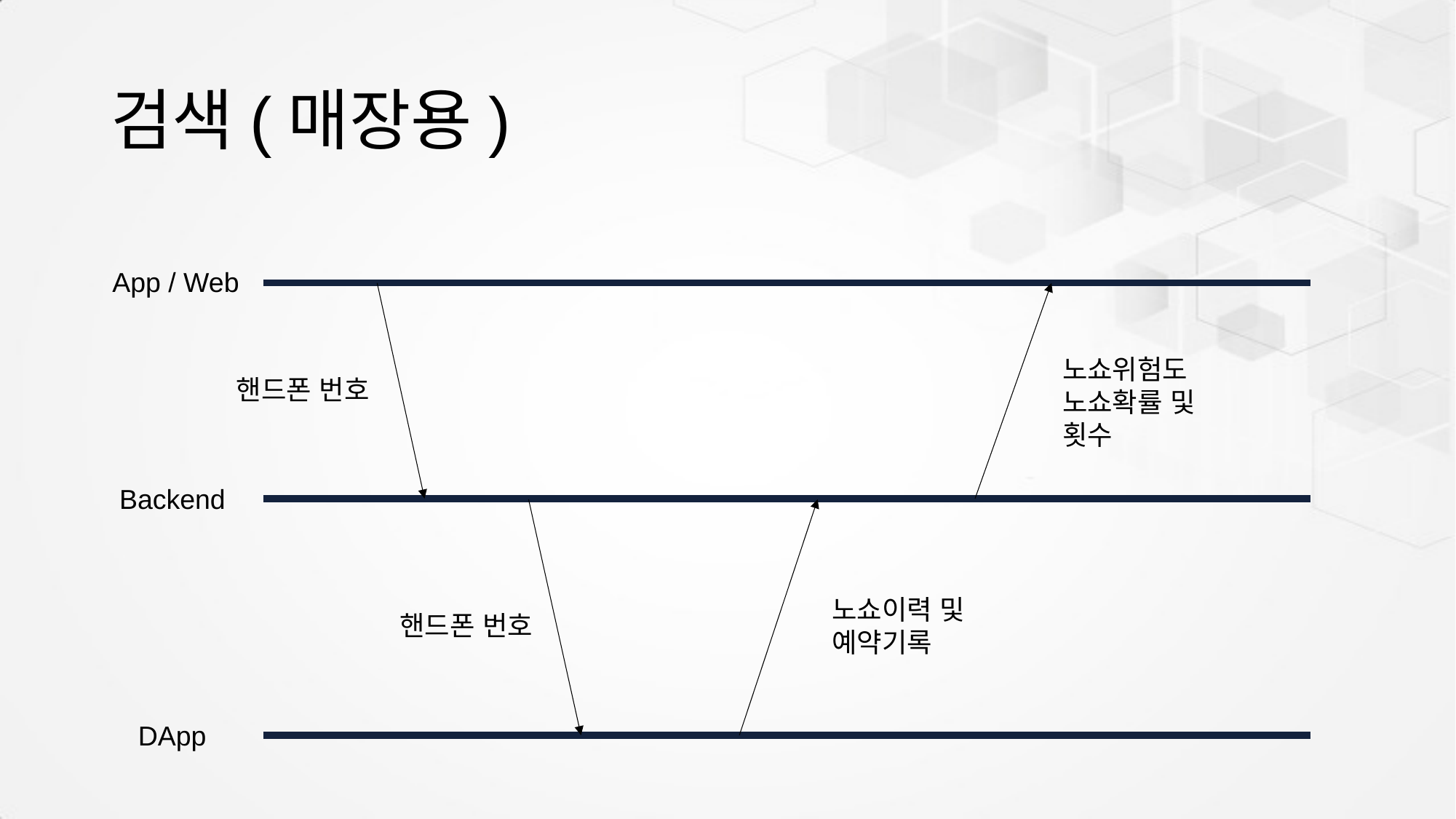

# 검색(매장용)
App / Web
노쇼위험도 노쇼확률 및 횟수
핸드폰 번호
Backend
노쇼이력 및 예약기록
핸드폰 번호
DApp